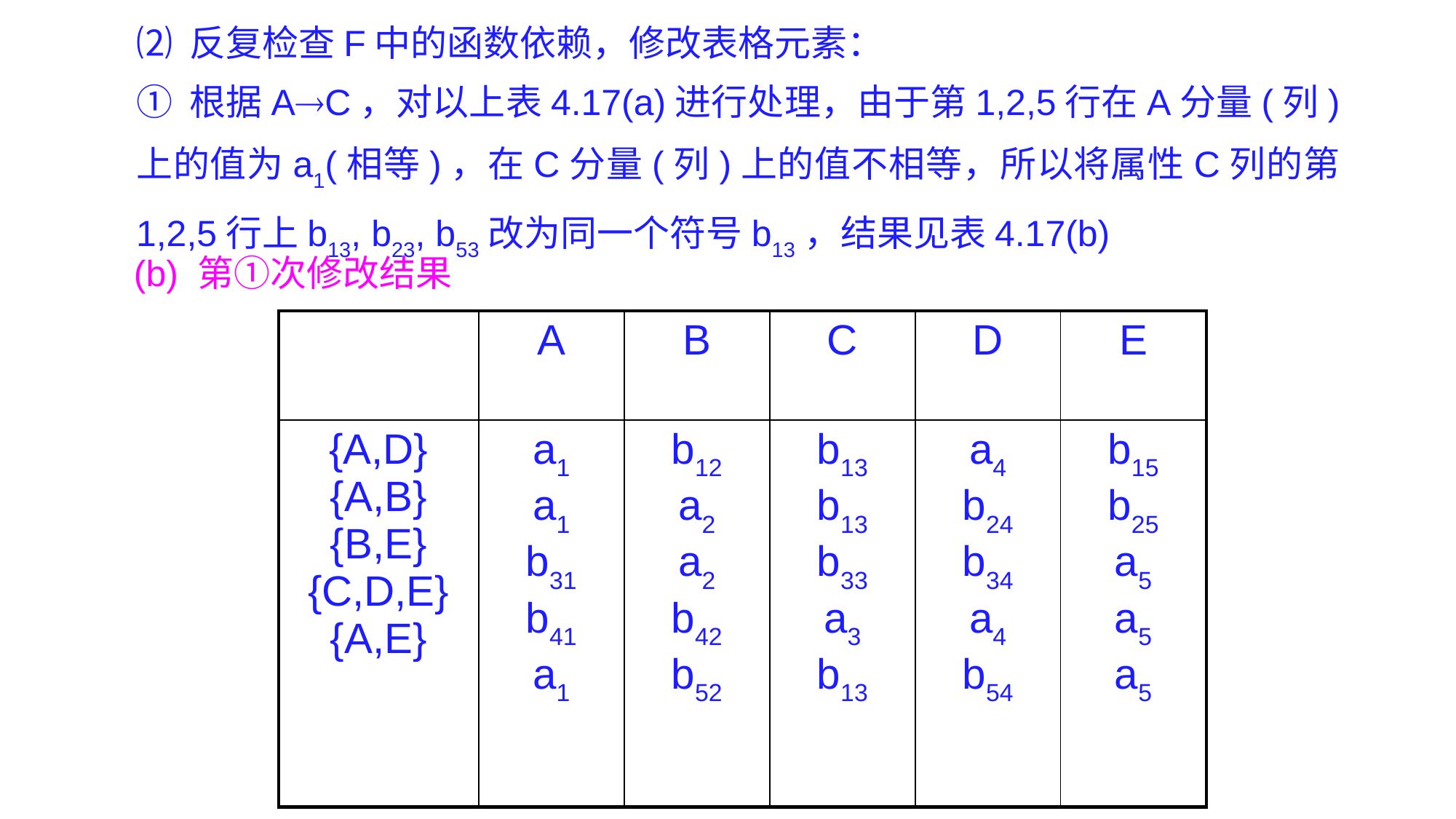

⑵ 反复检查F中的函数依赖，修改表格元素：
① 根据A→C，对以上表4.17(a)进行处理，由于第1,2,5行在A分量(列)上的值为a1(相等)，在C分量(列)上的值不相等，所以将属性C列的第1,2,5行上b13, b23, b53改为同一个符号b13，结果见表4.17(b)
(b) 第①次修改结果
|  | A | B | C | D | E |
| --- | --- | --- | --- | --- | --- |
| {A,D} {A,B} {B,E} {C,D,E} {A,E} | a1 a1 b31 b41 a1 | b12 a2 a2 b42 b52 | b13 b13 b33 a3 b13 | a4 b24 b34 a4 b54 | b15 b25 a5 a5 a5 |